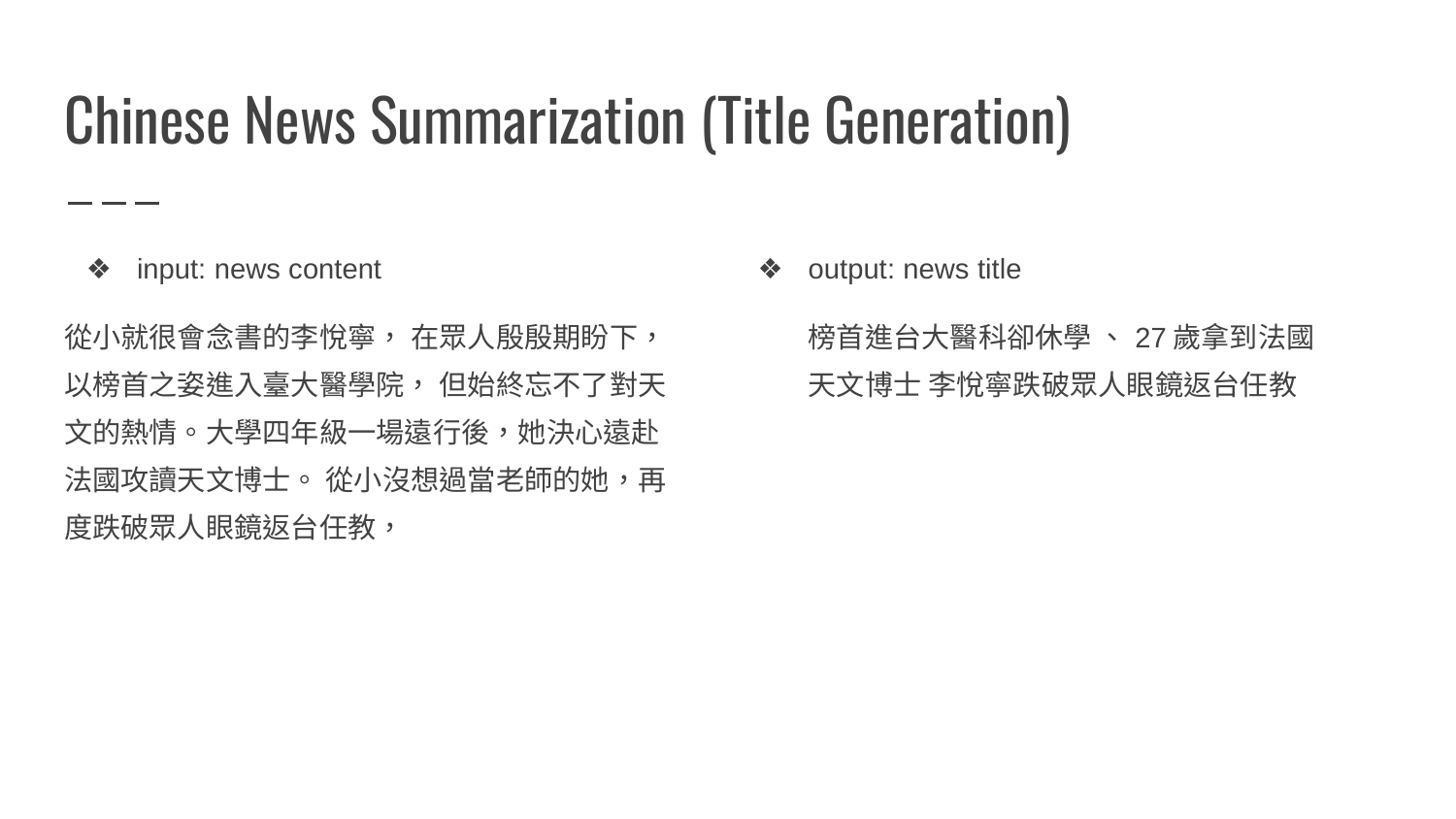

# Chinese News Summarization (Title Generation)
input: news content
從小就很會念書的李悅寧， 在眾人殷殷期盼下，以榜首之姿進入臺大醫學院， 但始終忘不了對天文的熱情。大學四年級一場遠行後，她決心遠赴法國攻讀天文博士。 從小沒想過當老師的她，再度跌破眾人眼鏡返台任教，

output: news title
榜首進台大醫科卻休學 、27歲拿到法國天文博士 李悅寧跌破眾人眼鏡返台任教